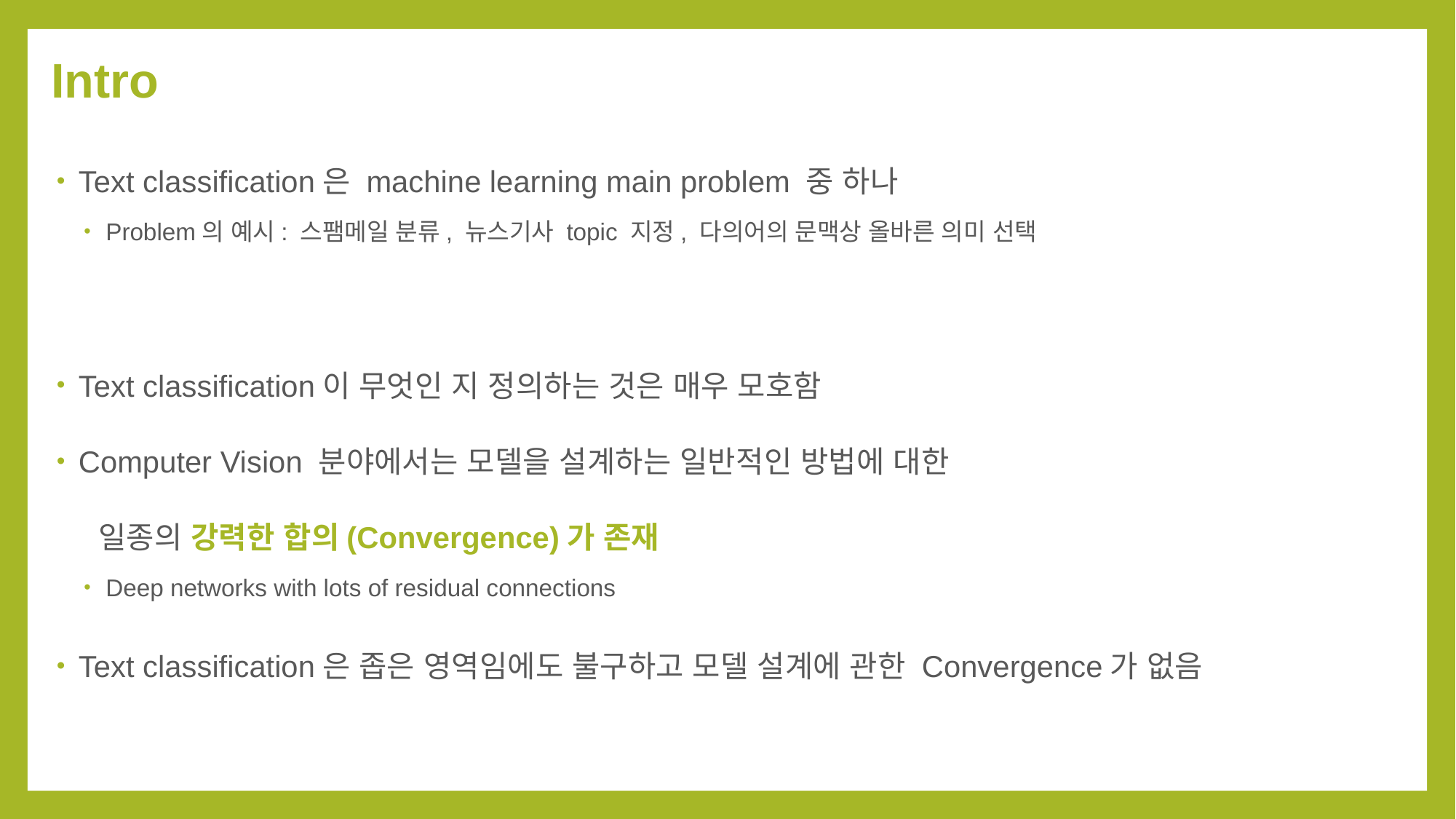

# Intro
Text classification은 machine learning main problem 중 하나
Problem의 예시: 스팸메일 분류, 뉴스기사 topic 지정, 다의어의 문맥상 올바른 의미 선택

Text classification이 무엇인 지 정의하는 것은 매우 모호함
Computer Vision 분야에서는 모델을 설계하는 일반적인 방법에 대한
    일종의 강력한 합의(Convergence)가 존재
Deep networks with lots of residual connections
Text classification은 좁은 영역임에도 불구하고 모델 설계에 관한 Convergence가 없음